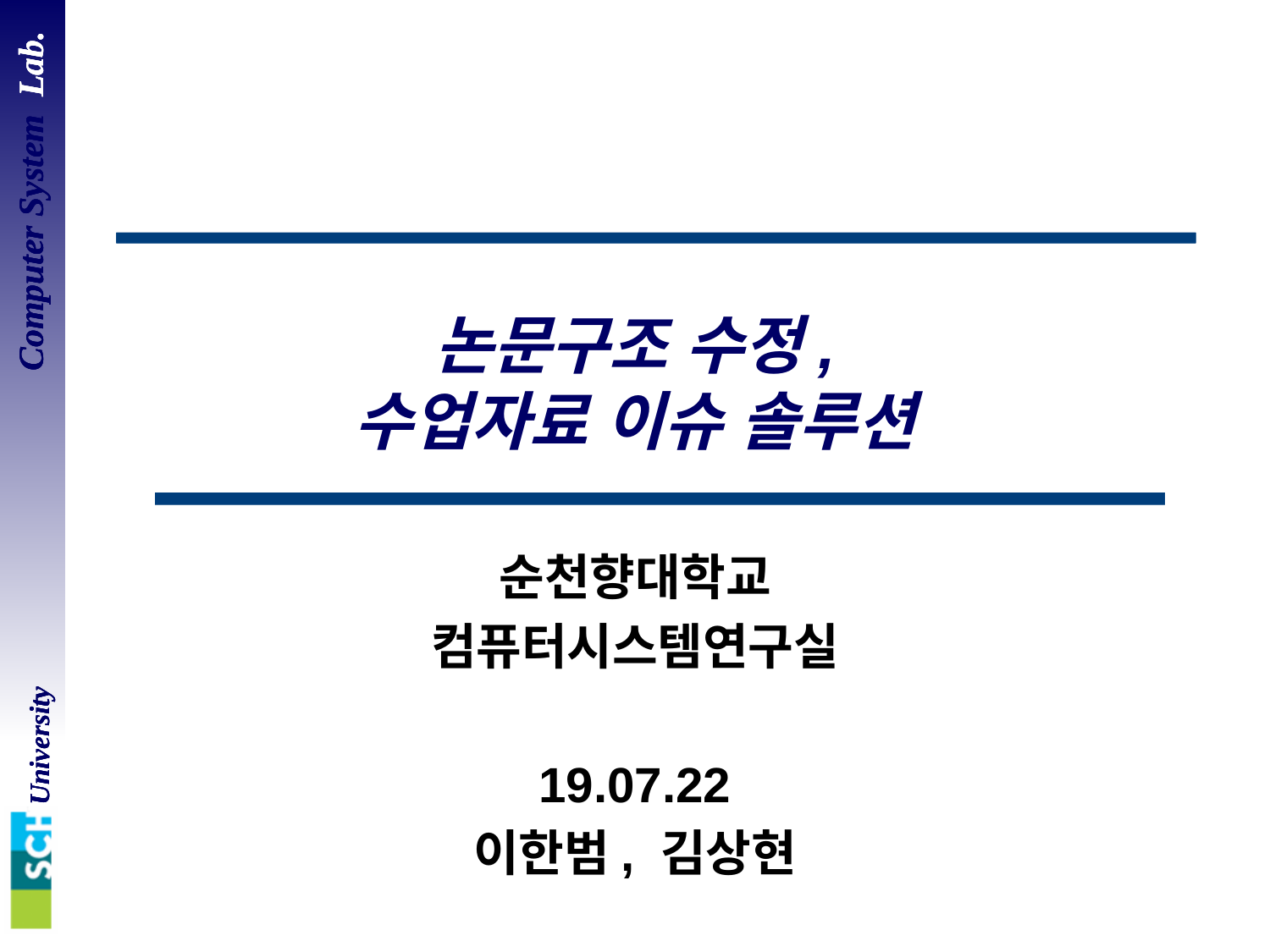

# 논문구조 수정, 수업자료 이슈 솔루션
순천향대학교
컴퓨터시스템연구실

19.07.22
이한범, 김상현